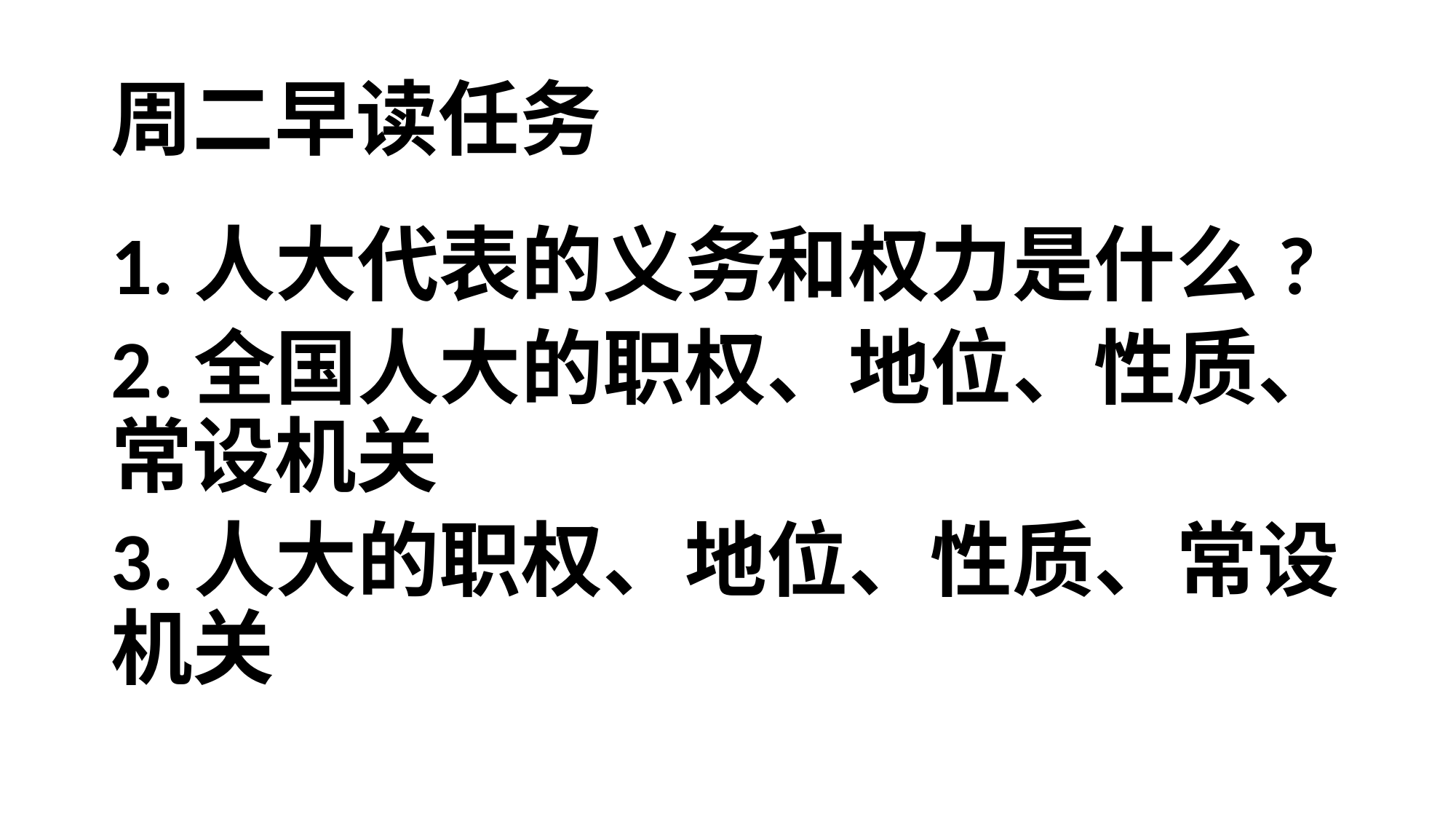

# 周二早读任务
1.人大代表的义务和权力是什么?
2.全国人大的职权、地位、性质、常设机关
3.人大的职权、地位、性质、常设机关